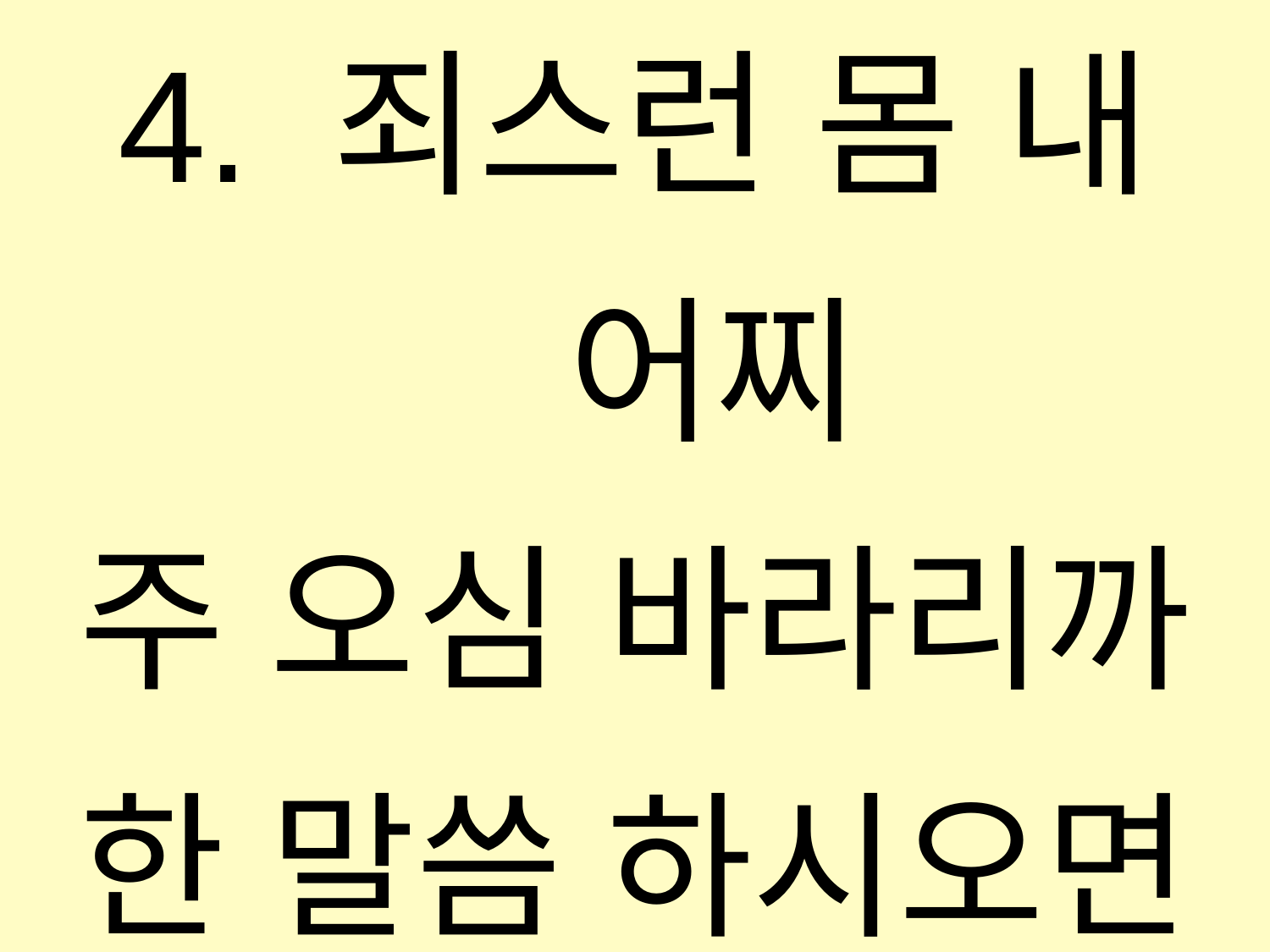

4. 죄스런 몸 내 어찌
주 오심 바라리까
한 말씀 하시오면
영혼이 나으리다